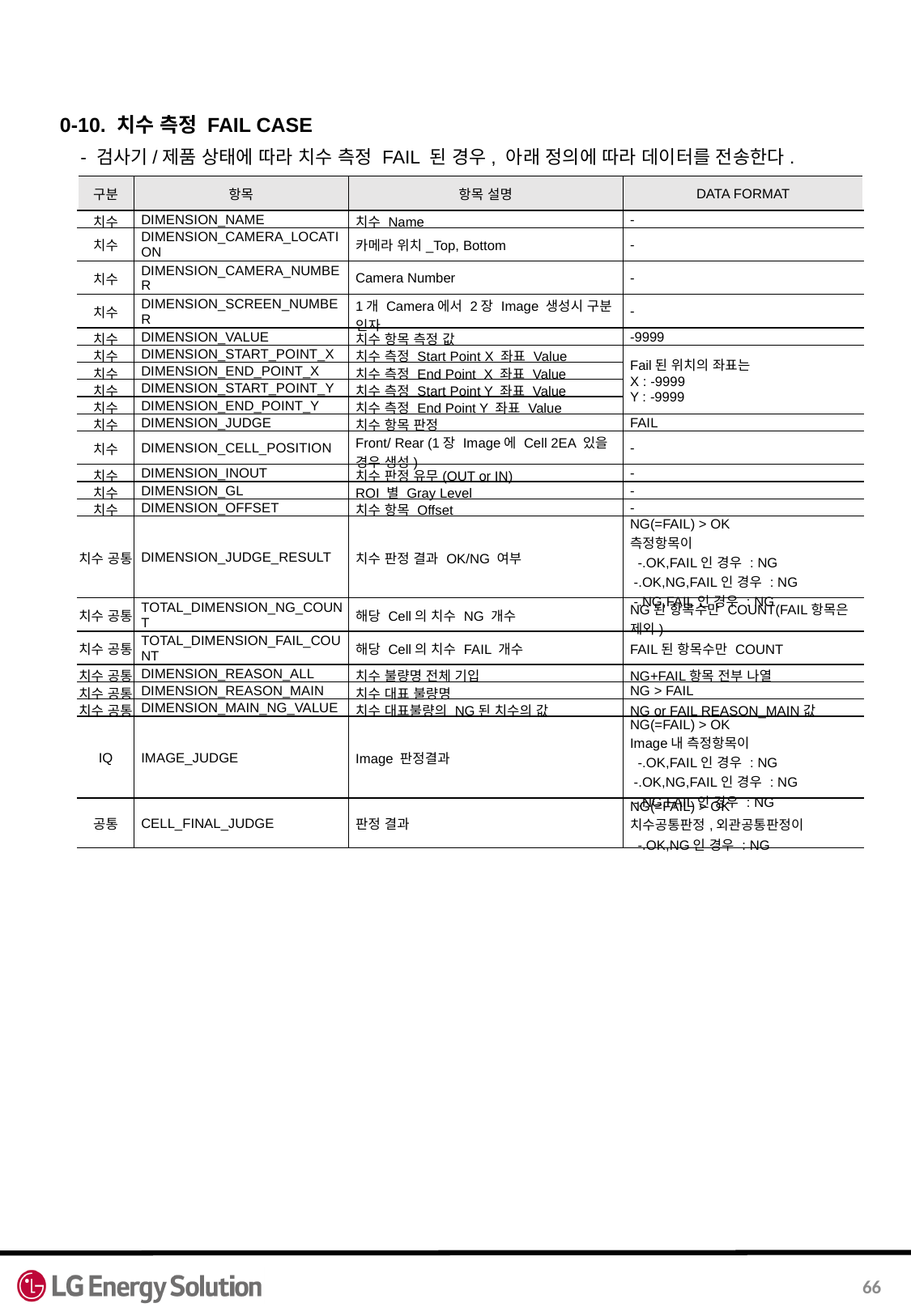

0-10. 치수 측정 FAIL CASE
     - 검사기/제품 상태에 따라 치수 측정 FAIL 된 경우, 아래 정의에 따라 데이터를 전송한다.

| 구분 | 항목 | 항목 설명 | DATA FORMAT |
| --- | --- | --- | --- |
| 치수 | DIMENSION\_NAME | 치수 Name | - |
| 치수 | DIMENSION\_CAMERA\_LOCATION | 카메라 위치\_Top, Bottom | - |
| 치수 | DIMENSION\_CAMERA\_NUMBER | Camera Number | - |
| 치수 | DIMENSION\_SCREEN\_NUMBER | 1개 Camera에서 2장 Image 생성시 구분 인자 | - |
| 치수 | DIMENSION\_VALUE | 치수 항목 측정 값 | -9999 |
| 치수 | DIMENSION\_START\_POINT\_X | 치수 측정 Start Point X 좌표 Value | Fail된 위치의 좌표는 X : -9999 Y : -9999 |
| 치수 | DIMENSION\_END\_POINT\_X | 치수 측정 End Point X 좌표 Value |  |
| 치수 | DIMENSION\_START\_POINT\_Y | 치수 측정 Start Point Y 좌표 Value |  |
| 치수 | DIMENSION\_END\_POINT\_Y | 치수 측정 End Point Y 좌표 Value |  |
| 치수 | DIMENSION\_JUDGE | 치수 항목 판정 | FAIL |
| 치수 | DIMENSION\_CELL\_POSITION | Front/ Rear (1장 Image에 Cell 2EA 있을 경우 생성) | - |
| 치수 | DIMENSION\_INOUT | 치수 판정 유무(OUT or IN) | - |
| 치수 | DIMENSION\_GL | ROI 별 Gray Level | - |
| 치수 | DIMENSION\_OFFSET | 치수 항목 Offset | - |
| 치수 공통 | DIMENSION\_JUDGE\_RESULT | 치수 판정 결과 OK/NG 여부 | NG(=FAIL) > OK 측정항목이 -.OK,FAIL인 경우 : NG -.OK,NG,FAIL인 경우 : NG -.NG,FAIL인 경우 : NG |
| 치수 공통 | TOTAL\_DIMENSION\_NG\_COUNT | 해당 Cell의 치수 NG 개수 | NG된 항목수만 COUNT(FAIL항목은 제외) |
| 치수 공통 | TOTAL\_DIMENSION\_FAIL\_COUNT | 해당 Cell의 치수 FAIL 개수 | FAIL된 항목수만 COUNT |
| 치수 공통 | DIMENSION\_REASON\_ALL | 치수 불량명 전체 기입 | NG+FAIL항목 전부 나열 |
| 치수 공통 | DIMENSION\_REASON\_MAIN | 치수 대표 불량명 | NG > FAIL |
| 치수 공통 | DIMENSION\_MAIN\_NG\_VALUE | 치수 대표불량의 NG된 치수의 값 | NG or FAIL REASON\_MAIN값 |
| IQ | IMAGE\_JUDGE | Image 판정결과 | NG(=FAIL) > OK Image내 측정항목이 -.OK,FAIL인 경우 : NG -.OK,NG,FAIL인 경우 : NG -.NG,FAIL인 경우 : NG |
| 공통 | CELL\_FINAL\_JUDGE | 판정 결과 | NG(=FAIL) > OK 치수공통판정,외관공통판정이 -.OK,NG인 경우 : NG |
66